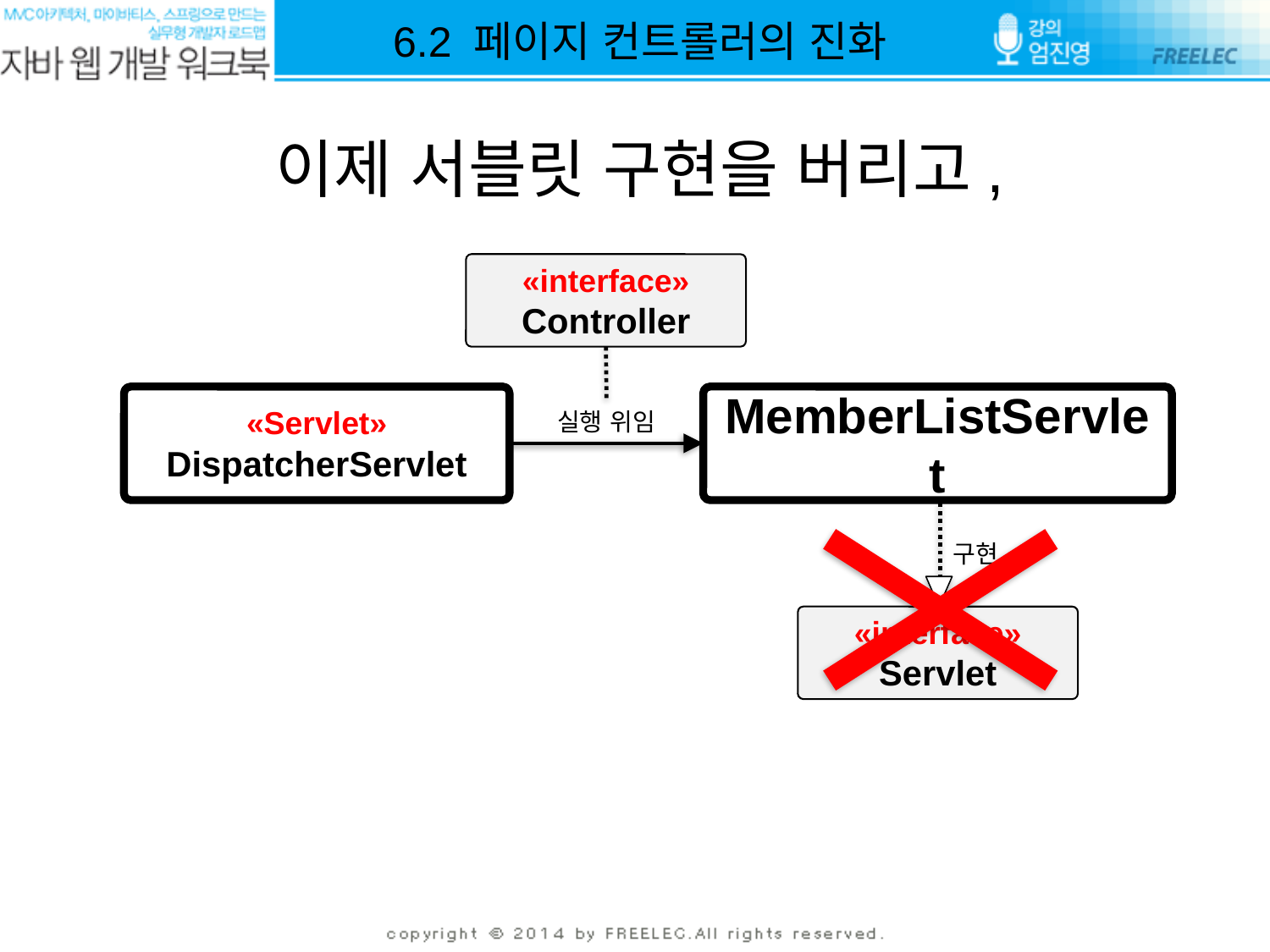

6.2 페이지 컨트롤러의 진화
이제 서블릿 구현을 버리고,
«interface»
Controller

«Servlet»
DispatcherServlet

MemberListServlet

실행 위임

구현

«interface»
Servlet